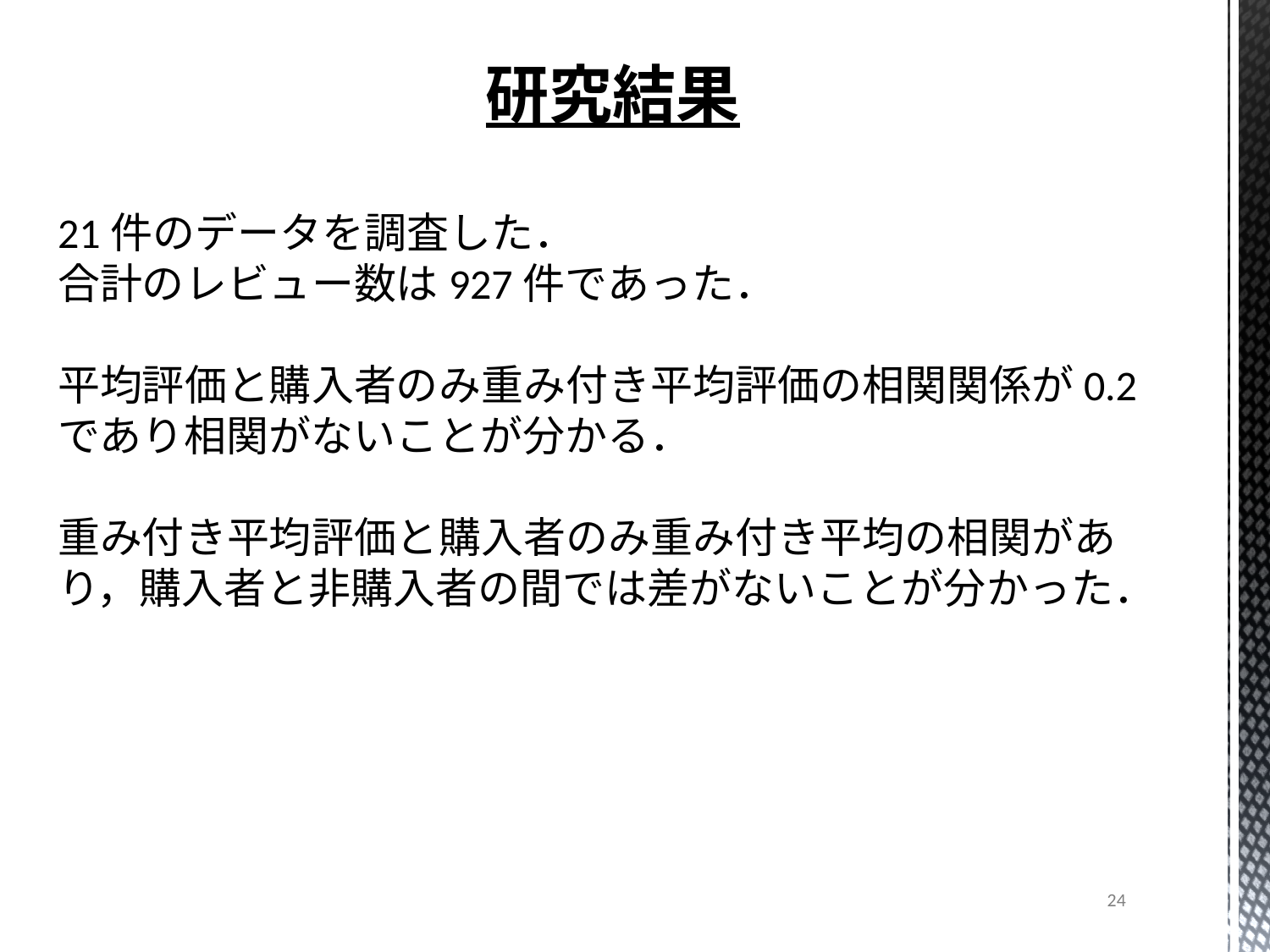

研究結果

21件のデータを調査した．
合計のレビュー数は927件であった．

平均評価と購入者のみ重み付き平均評価の相関関係が0.2であり相関がないことが分かる．

重み付き平均評価と購入者のみ重み付き平均の相関があり，購入者と非購入者の間では差がないことが分かった．

24